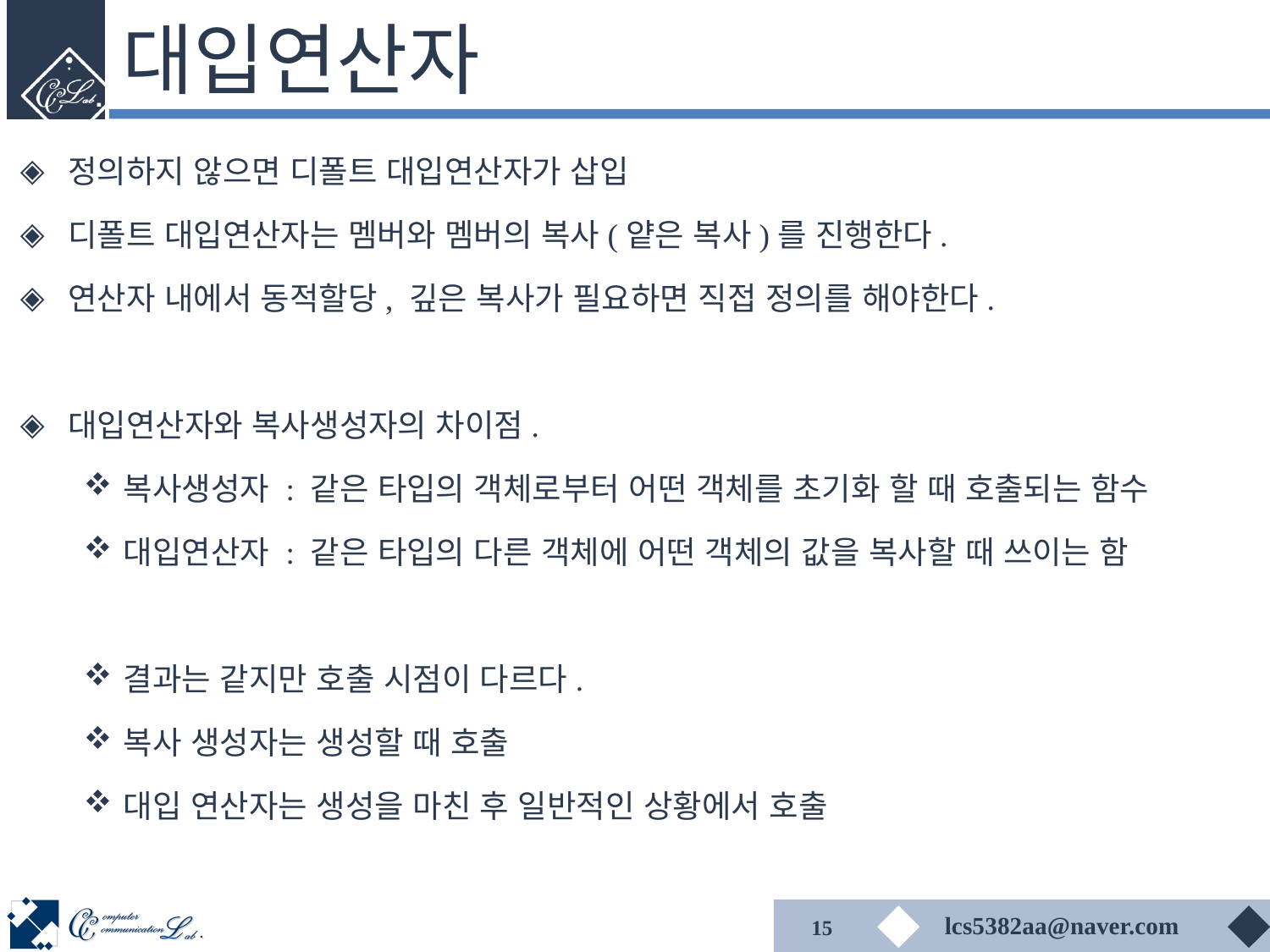

# 대입연산자

정의하지 않으면 디폴트 대입연산자가 삽입
디폴트 대입연산자는 멤버와 멤버의 복사(얕은 복사)를 진행한다.
연산자 내에서 동적할당, 깊은 복사가 필요하면 직접 정의를 해야한다.

대입연산자와 복사생성자의 차이점.
복사생성자 : 같은 타입의 객체로부터 어떤 객체를 초기화 할 때 호출되는 함수
대입연산자 : 같은 타입의 다른 객체에 어떤 객체의 값을 복사할 때 쓰이는 함

결과는 같지만 호출 시점이 다르다.
복사 생성자는 생성할 때 호출
대입 연산자는 생성을 마친 후 일반적인 상황에서 호출